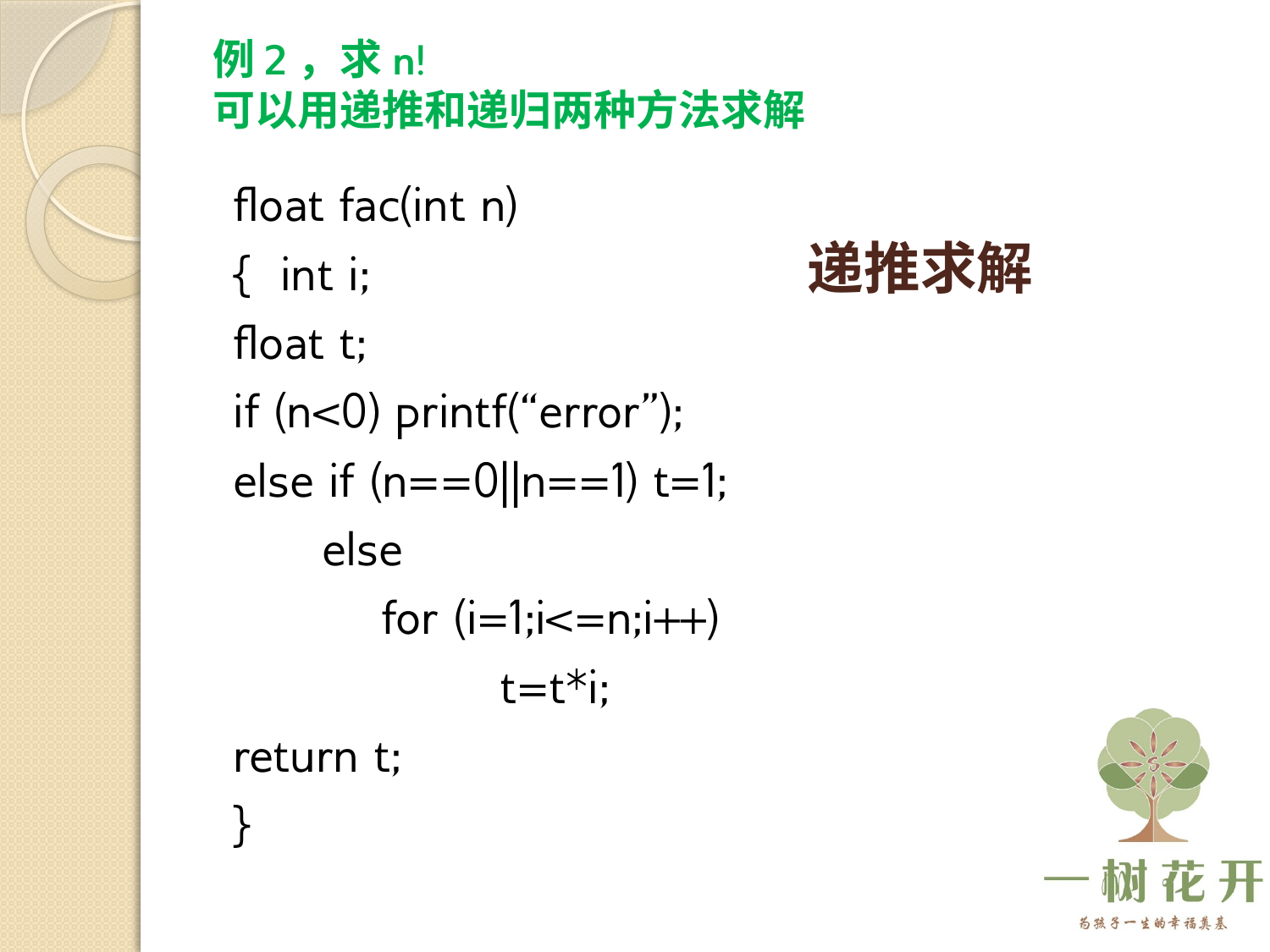

例2，求n!
可以用递推和递归两种方法求解
float fac(int n)
{  int i;
float t;
if (n<0) printf(“error”);
else if (n==0||n==1) t=1;
      else
          for (i=1;i<=n;i++)
                  t=t*i;
return t;
}
递推求解